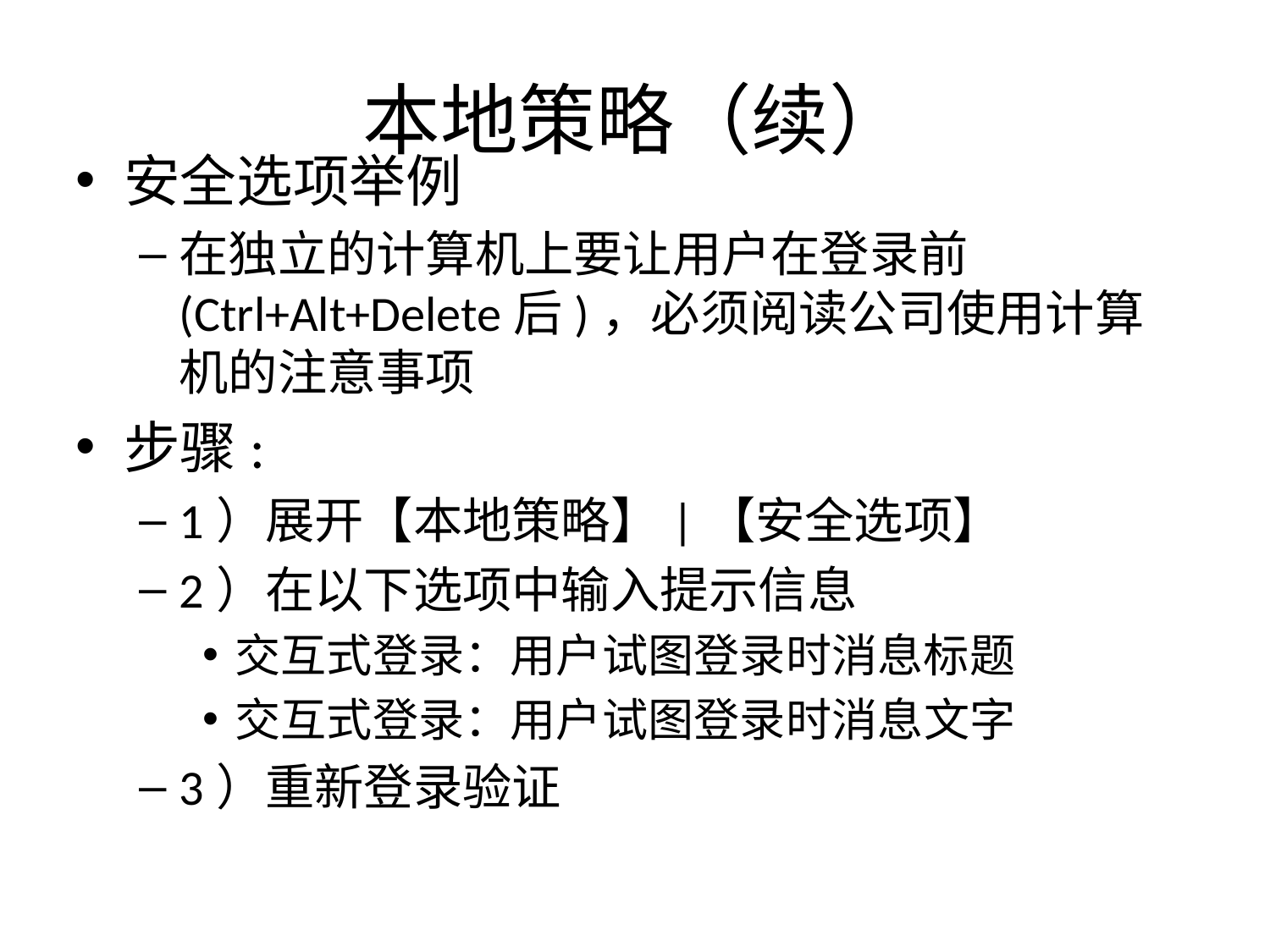

本地策略（续）
安全选项举例
在独立的计算机上要让用户在登录前(Ctrl+Alt+Delete后)，必须阅读公司使用计算机的注意事项
步骤:
1）展开【本地策略】|【安全选项】
2）在以下选项中输入提示信息
交互式登录：用户试图登录时消息标题
交互式登录：用户试图登录时消息文字
3）重新登录验证